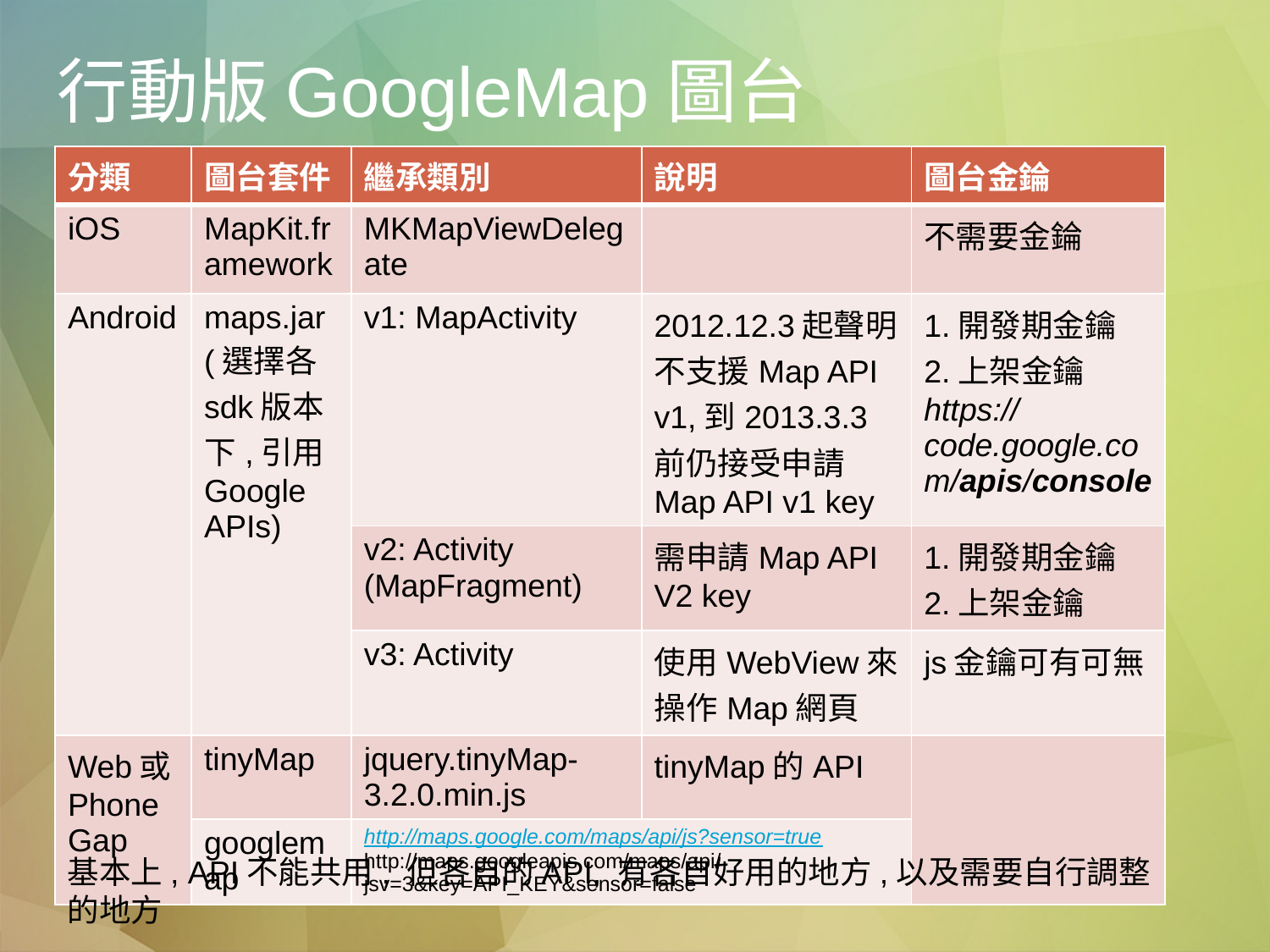

# 行動版GoogleMap圖台
| 分類 | 圖台套件 | 繼承類別 | 說明 | 圖台金錀 |
| --- | --- | --- | --- | --- |
| iOS | MapKit.framework | MKMapViewDelegate |  | 不需要金錀 |
| Android | maps.jar (選擇各sdk版本下,引用Google APIs) | v1: MapActivity | 2012.12.3起聲明不支援Map API v1,到2013.3.3前仍接受申請Map API v1 key | 1.開發期金鑰 2.上架金鑰 https://code.google.com/apis/console |
|  |  | v2: Activity (MapFragment) | 需申請Map API V2 key | 1.開發期金鑰 2.上架金鑰 |
|  |  | v3: Activity | 使用WebView來操作Map網頁 | js金鑰可有可無 |
| Web或 Phone Gap | tinyMap | jquery.tinyMap‐3.2.0.min.js | tinyMap的API |  |
|  | googlemap | http://maps.google.com/maps/api/js?sensor=true http://maps.googleapis.com/maps/api/jsv=3&key=API\_KEY&sensor=false |  |  |
基本上, API不能共用, 但各自的API, 有各自好用的地方,以及需要自行調整的地方